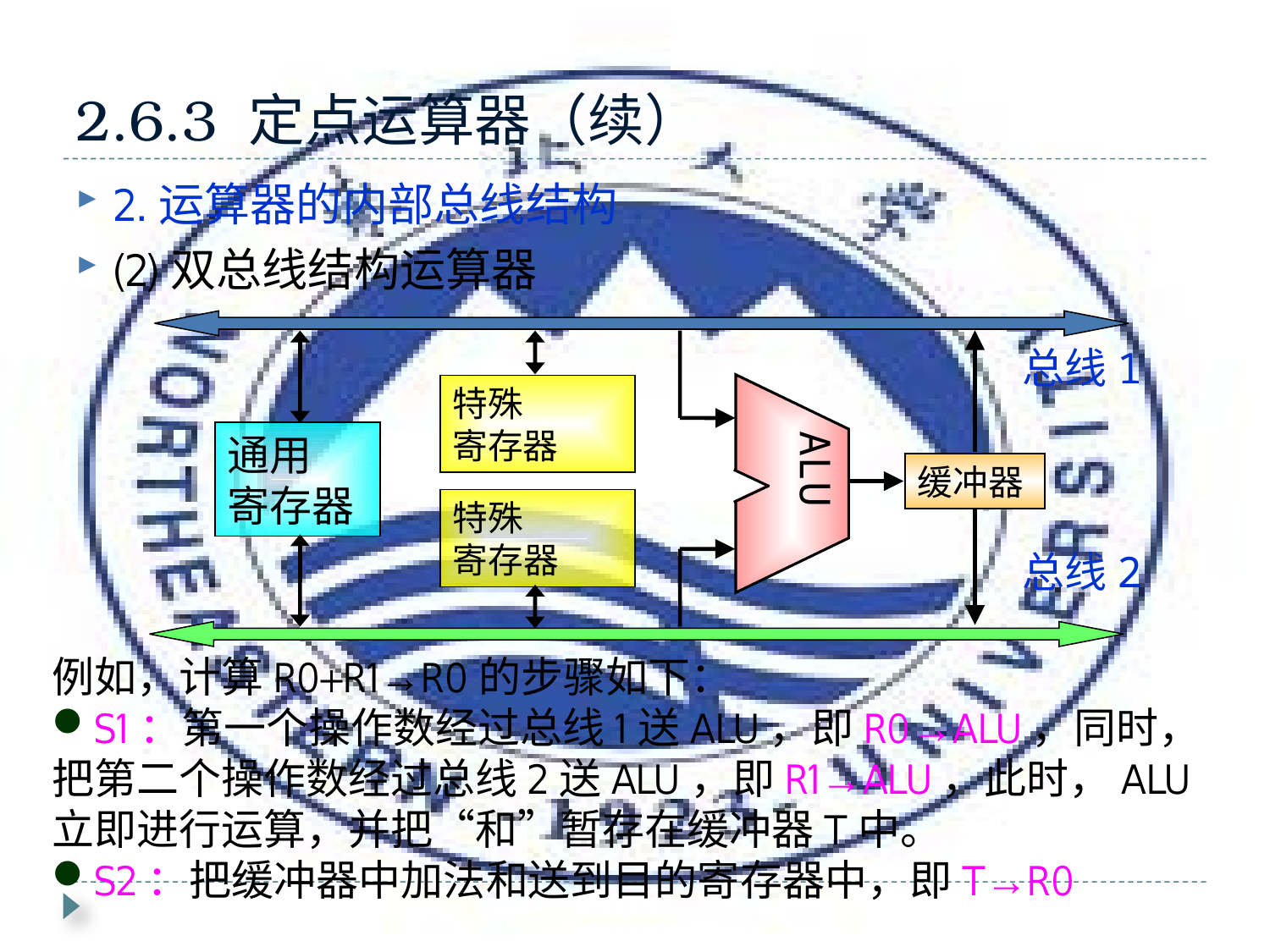

# 2.6.3 定点运算器（续）
2.运算器的内部总线结构
(2)双总线结构运算器

总线1
特殊
寄存器

通用
寄存器

ALU

缓冲器

特殊
寄存器

总线2

例如，计算R0+R1→R0的步骤如下：
S1：第一个操作数经过总线1送ALU，即R0→ALU，同时，把第二个操作数经过总线2送ALU，即R1→ALU，此时，ALU立即进行运算，并把“和”暂存在缓冲器T中。
S2：把缓冲器中加法和送到目的寄存器中，即T→R0